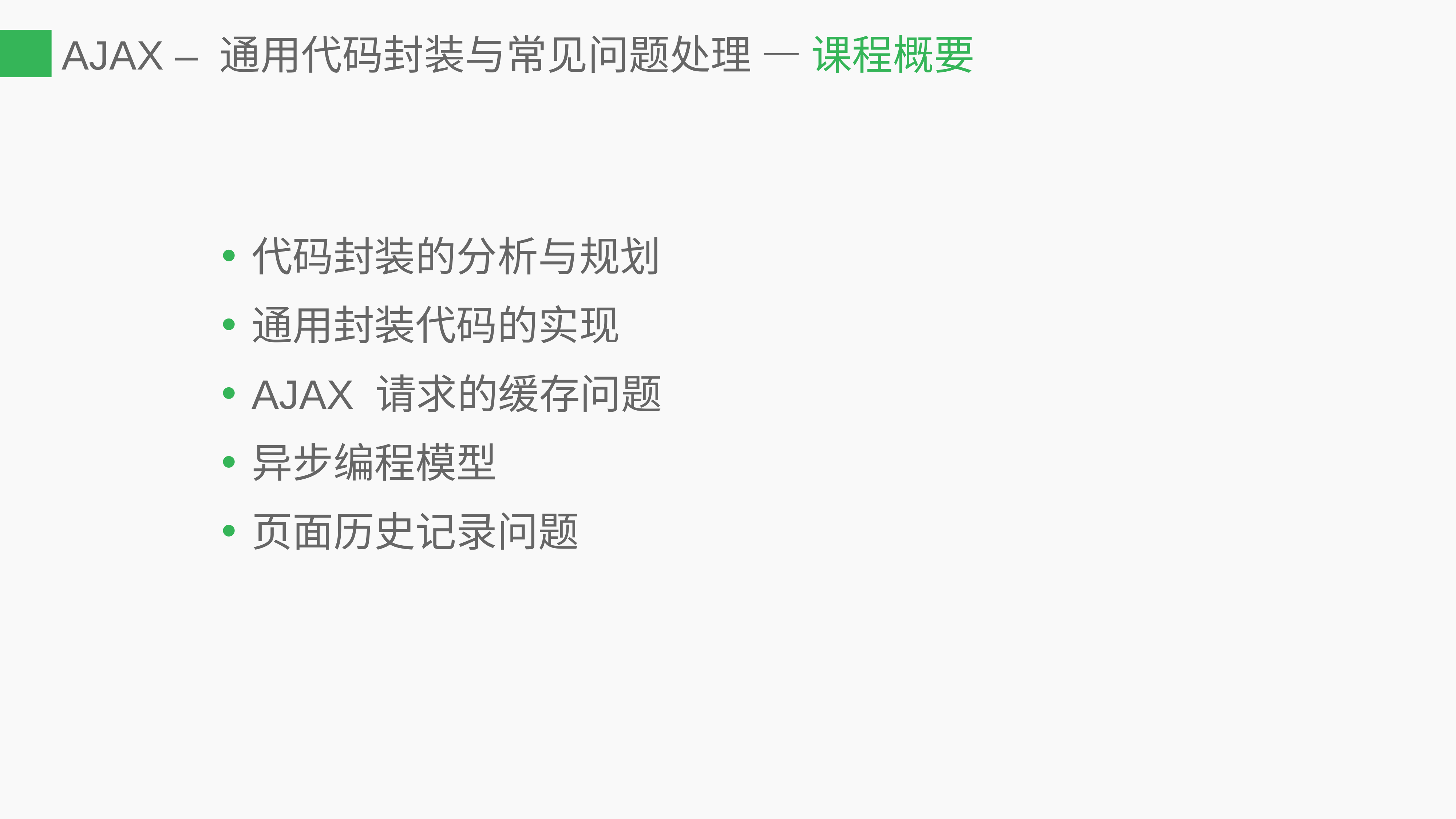

# AJAX – 通用代码封装与常见问题处理 — 课程概要
代码封装的分析与规划
通用封装代码的实现
AJAX 请求的缓存问题
异步编程模型
页面历史记录问题